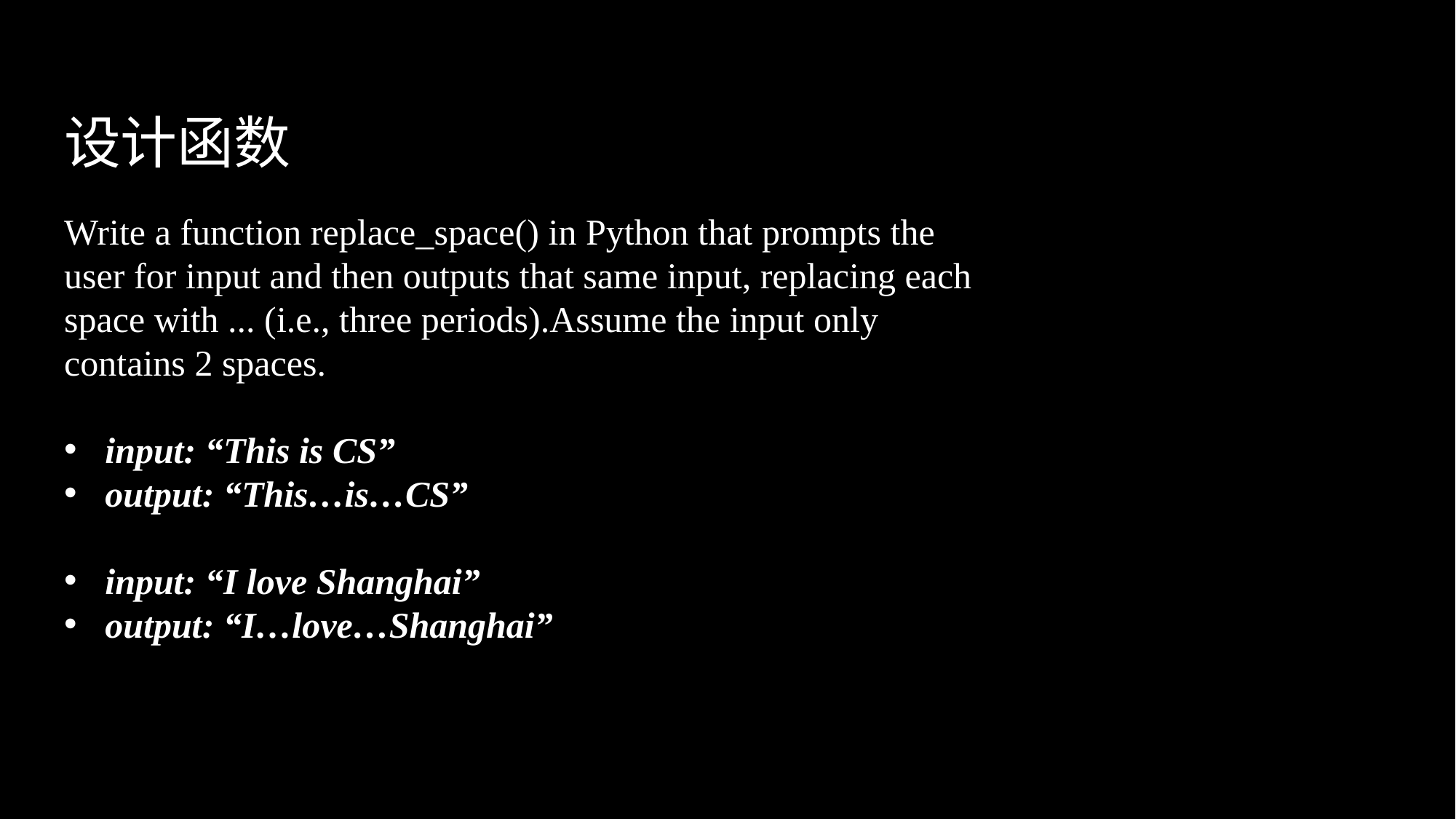

设计函数
Write a function replace_space() in Python that prompts the user for input and then outputs that same input, replacing each space with ... (i.e., three periods).Assume the input only contains 2 spaces.

input: “This is CS”
output: “This…is…CS”

input: “I love Shanghai”
output: “I…love…Shanghai”